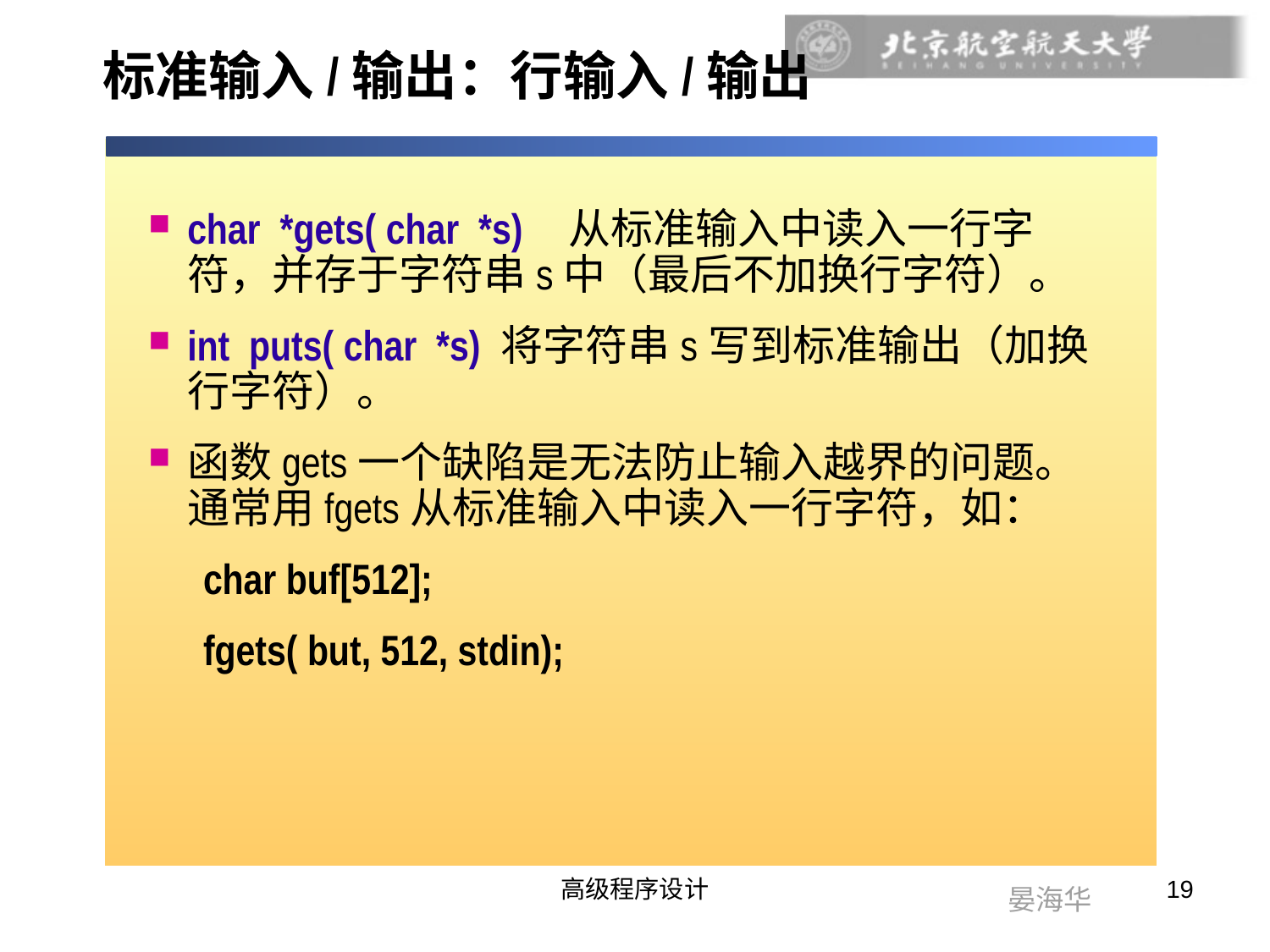

# 标准输入/输出：行输入/输出
char  *gets( char  *s)	从标准输入中读入一行字符，并存于字符串s中（最后不加换行字符）。
int  puts( char  *s) 将字符串s写到标准输出（加换行字符）。
函数gets一个缺陷是无法防止输入越界的问题。通常用fgets从标准输入中读入一行字符，如：
char buf[512];
fgets( but, 512, stdin);
高级程序设计
19